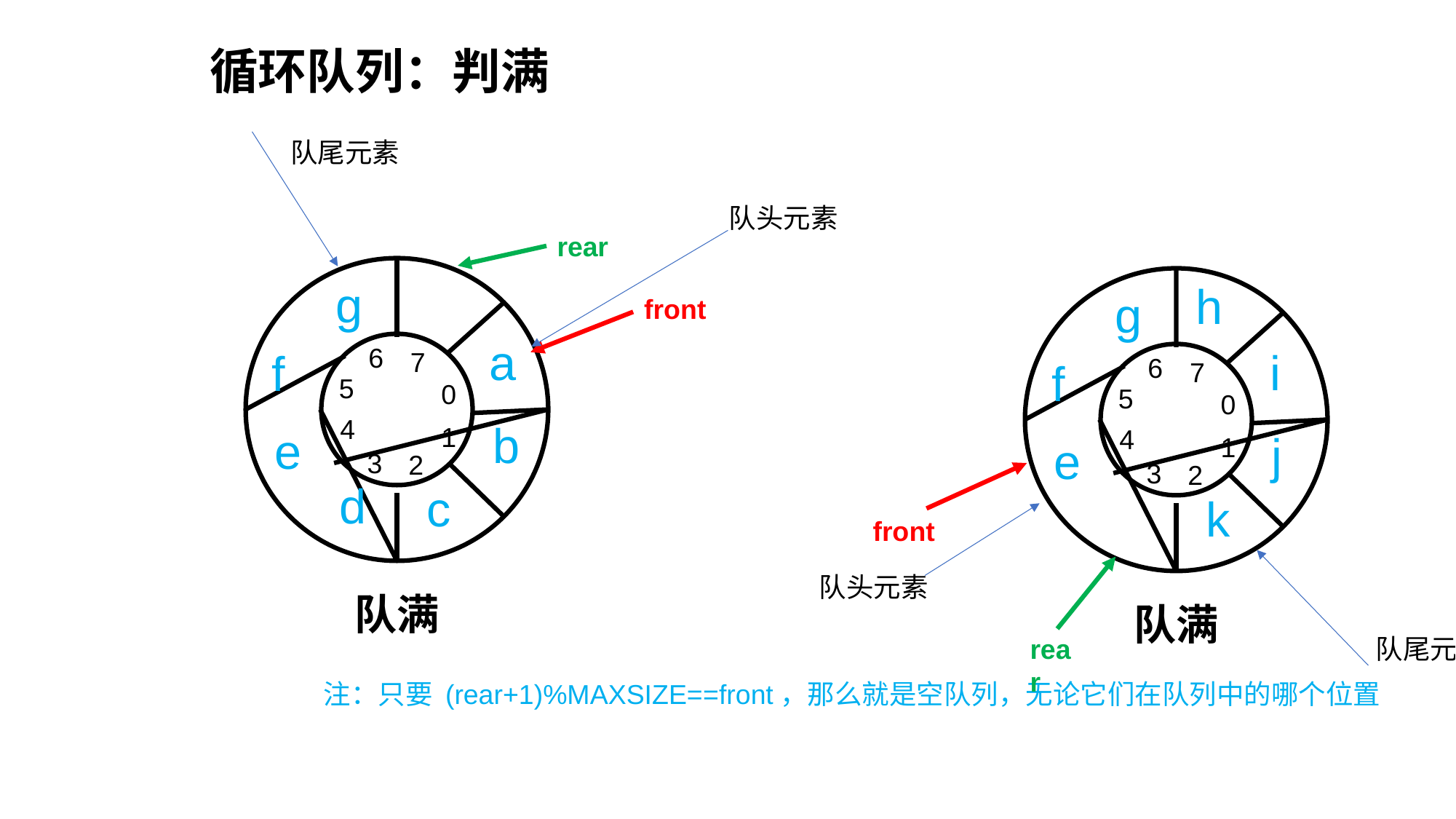

循环队列：判满
队尾元素
队头元素
rear

g
h
g
front
a
6
i
f
7
6
f
7
5
0
5
0
4
b
1
e
4
j
1
e
3
2
3
2
d
c
k
front
队头元素
队满
队满
rear
队尾元素
注：只要 (rear+1)%MAXSIZE==front，那么就是空队列，无论它们在队列中的哪个位置